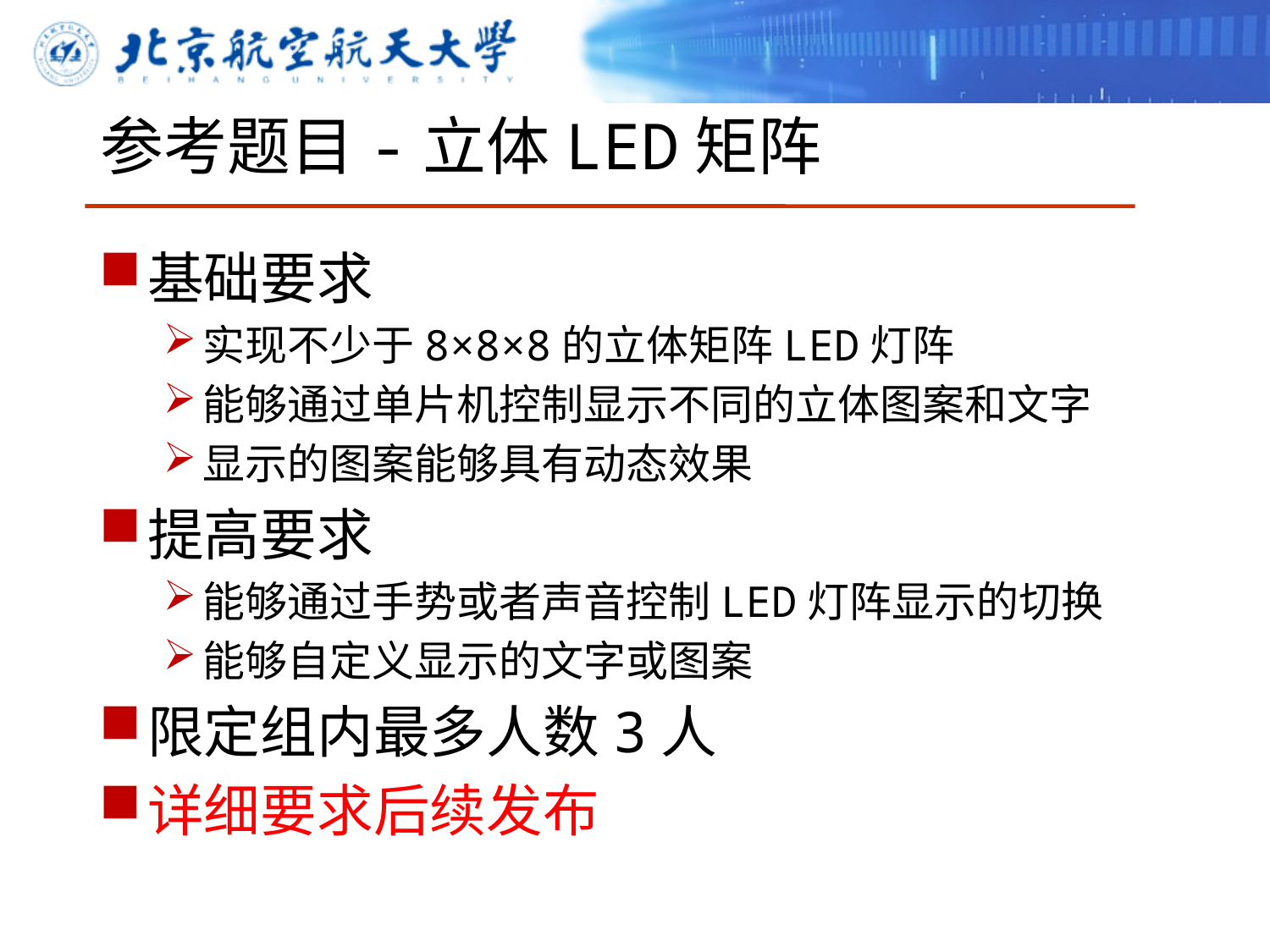

# 参考题目-立体LED矩阵
基础要求
实现不少于8×8×8的立体矩阵LED灯阵
能够通过单片机控制显示不同的立体图案和文字
显示的图案能够具有动态效果
提高要求
能够通过手势或者声音控制LED灯阵显示的切换
能够自定义显示的文字或图案
限定组内最多人数3人
详细要求后续发布